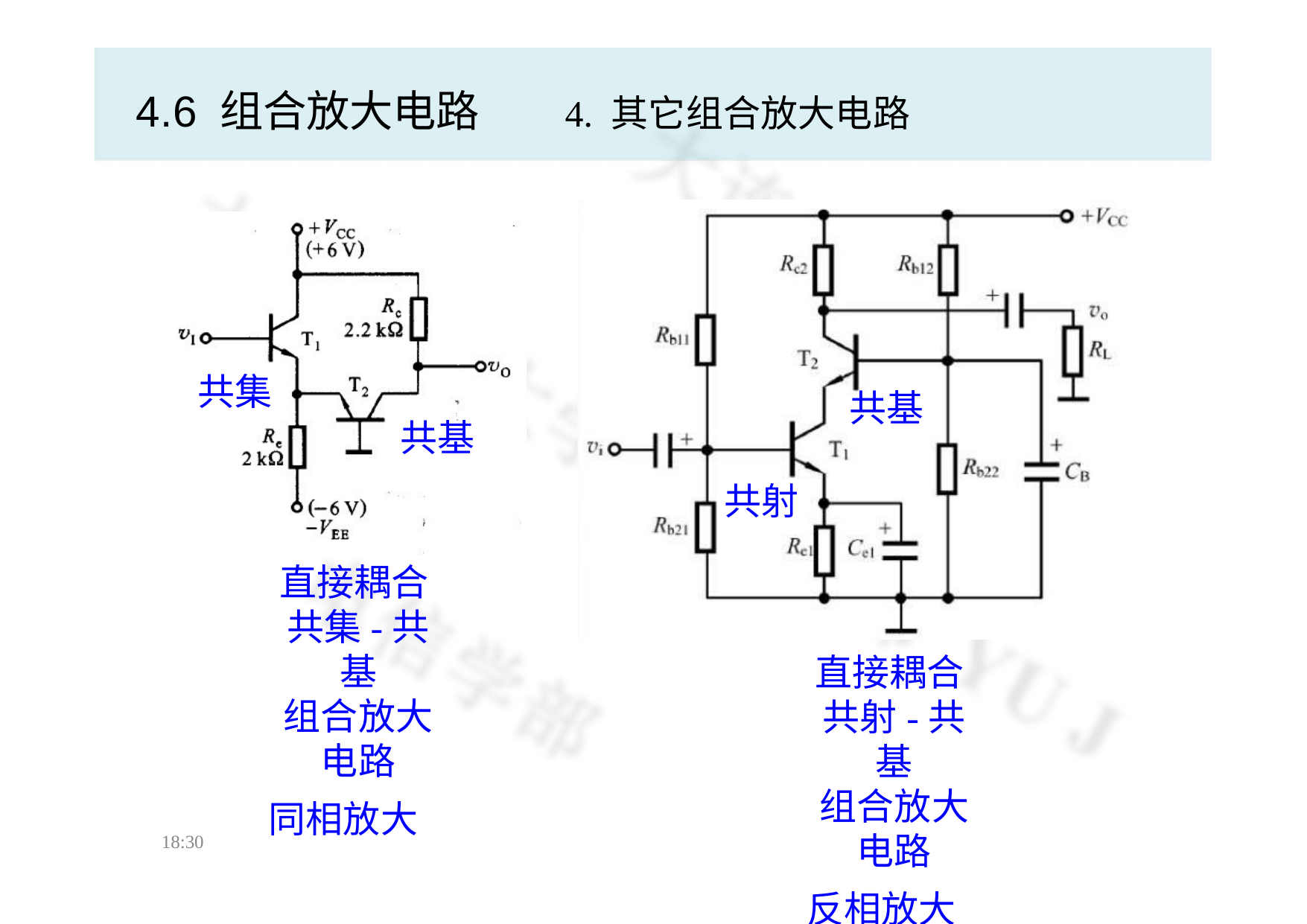

# 4.6 组合放大电路	4. 其它组合放大电路

共集
共基
共基
共射
直接耦合  共集-共基
组合放大电路
同相放大
直接耦合  共射-共基
组合放大电路
反相放大
18:30